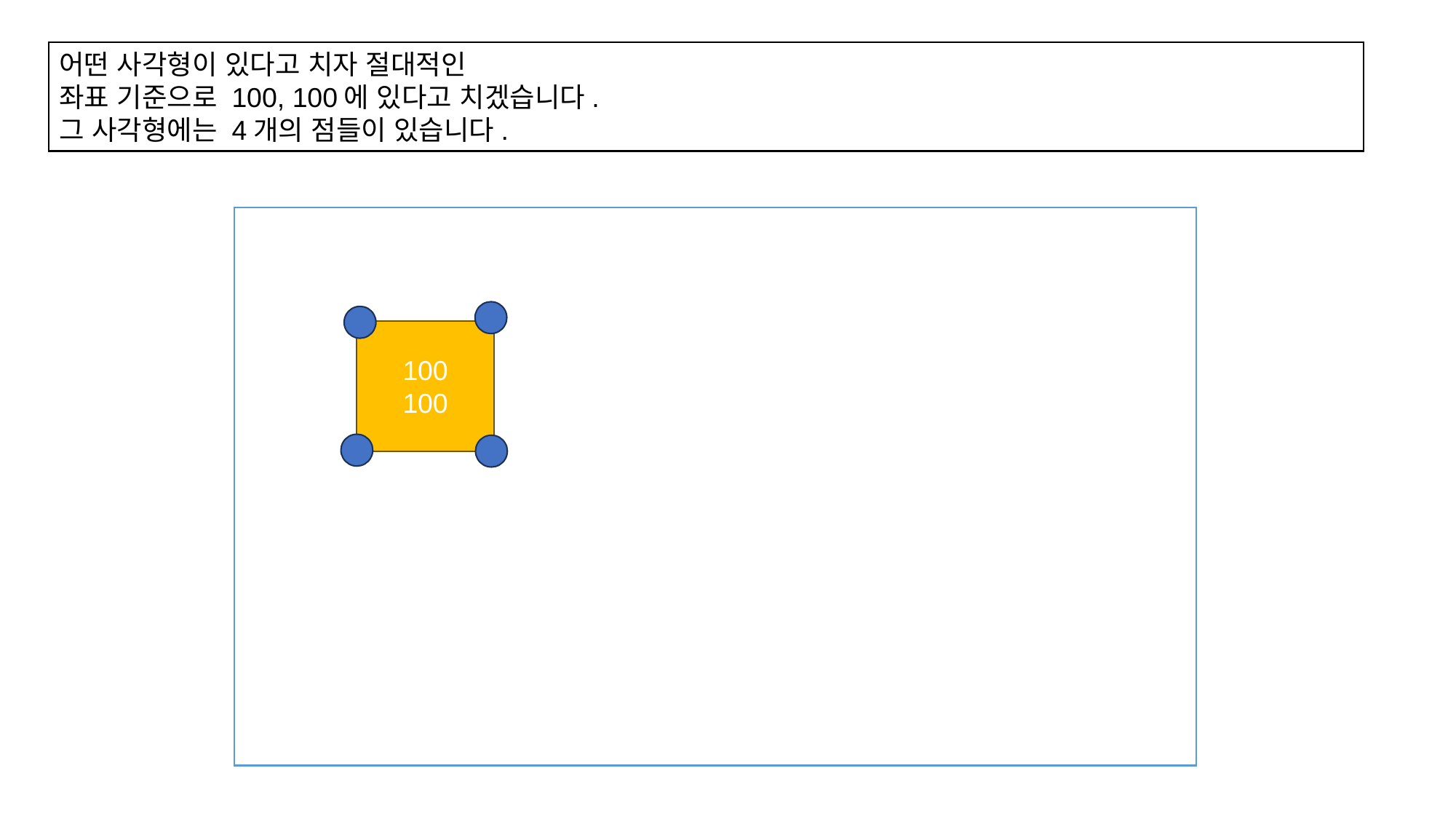

어떤 사각형이 있다고 치자 절대적인
좌표 기준으로 100, 100에 있다고 치겠습니다.
그 사각형에는 4개의 점들이 있습니다.

100
100